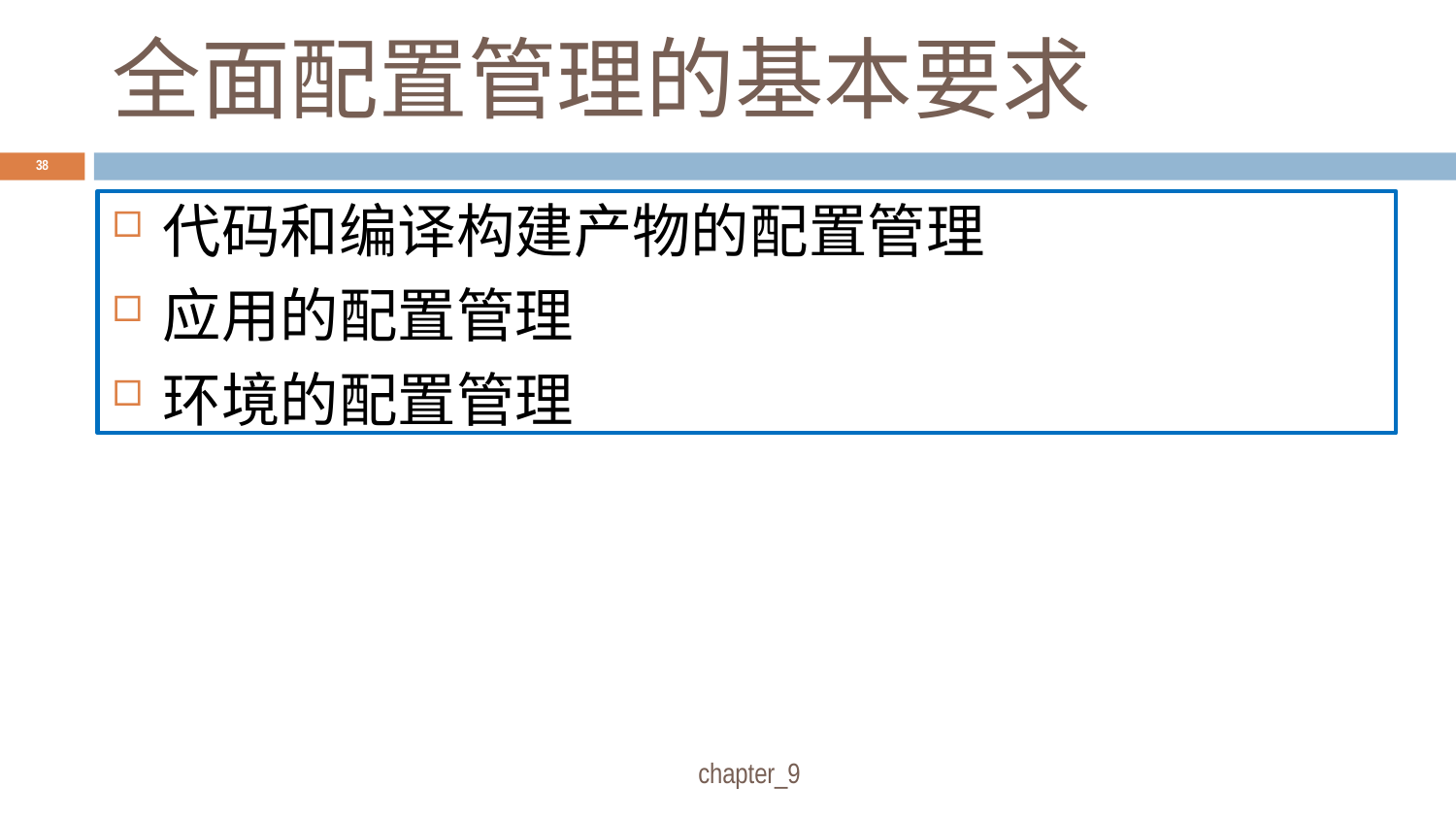

# 全面配置管理的基本要求
38
代码和编译构建产物的配置管理
应用的配置管理
环境的配置管理
chapter_9